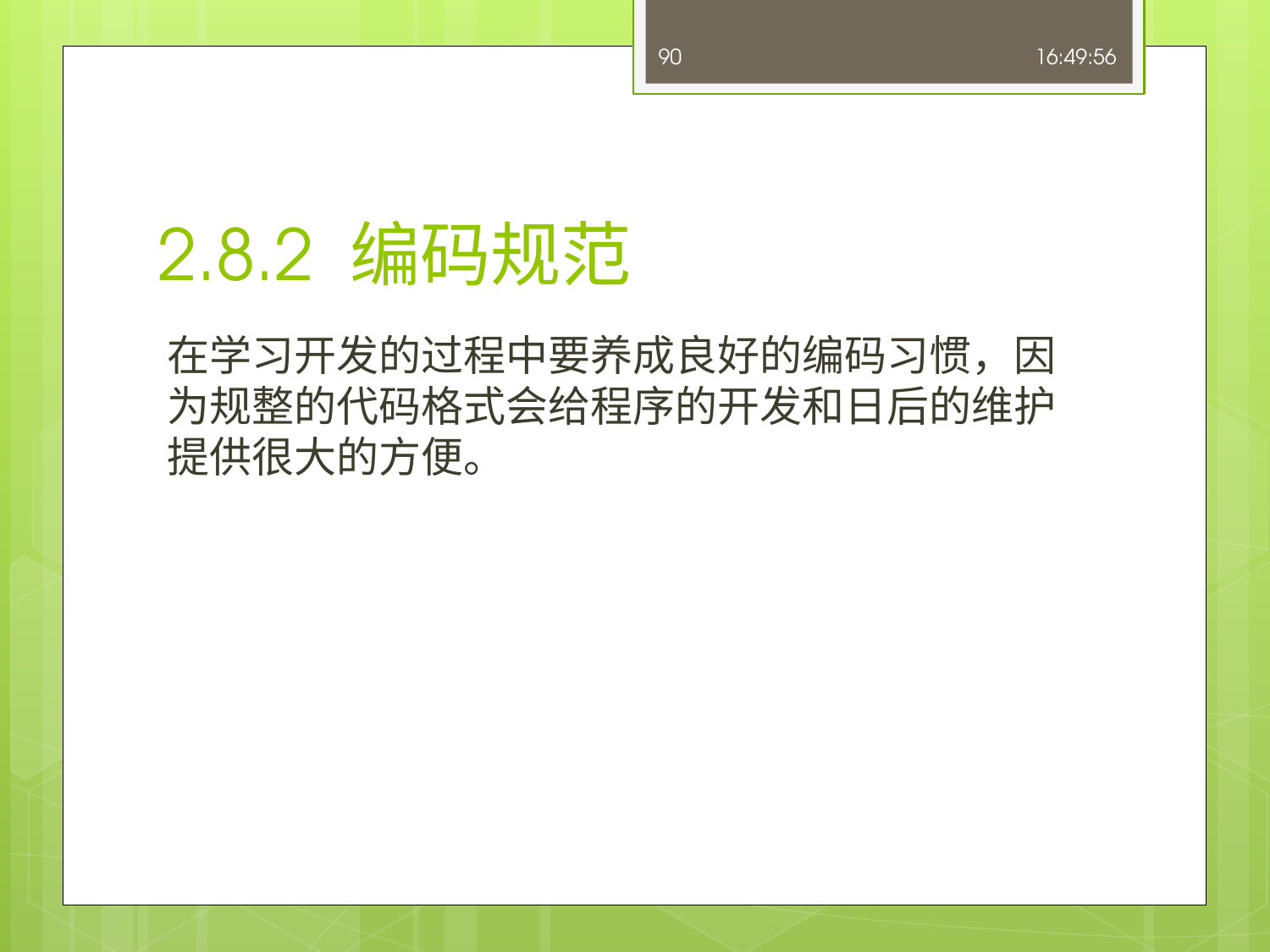

90
16:49:56
# 2.8.2 编码规范
在学习开发的过程中要养成良好的编码习惯，因为规整的代码格式会给程序的开发和日后的维护提供很大的方便。